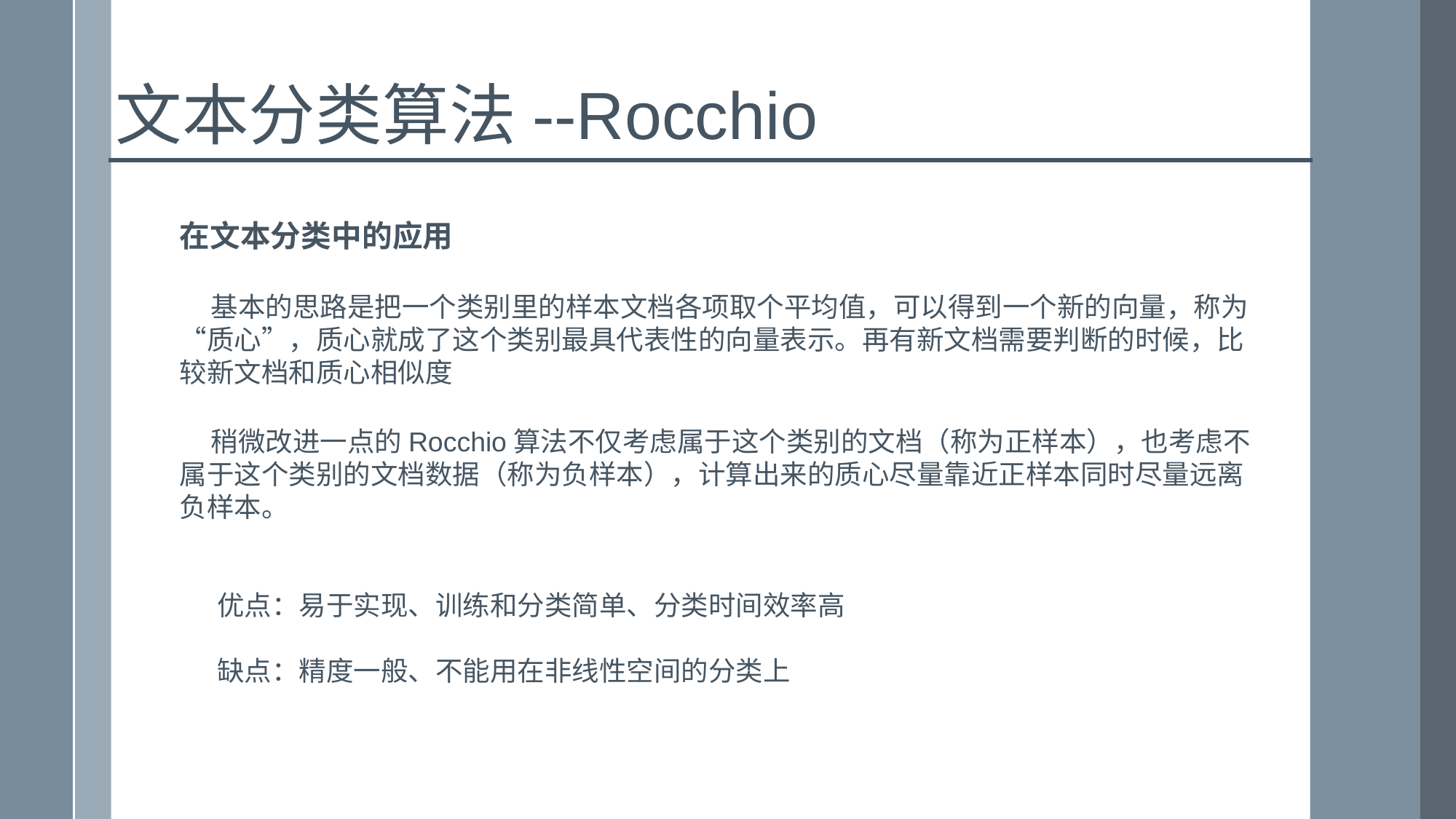

文本分类算法--Rocchio
在文本分类中的应用

    基本的思路是把一个类别里的样本文档各项取个平均值，可以得到一个新的向量，称为“质心”，质心就成了这个类别最具代表性的向量表示。再有新文档需要判断的时候，比较新文档和质心相似度

    稍微改进一点的Rocchio算法不仅考虑属于这个类别的文档（称为正样本），也考虑不属于这个类别的文档数据（称为负样本），计算出来的质心尽量靠近正样本同时尽量远离负样本。

     优点：易于实现、训练和分类简单、分类时间效率高

     缺点：精度一般、不能用在非线性空间的分类上